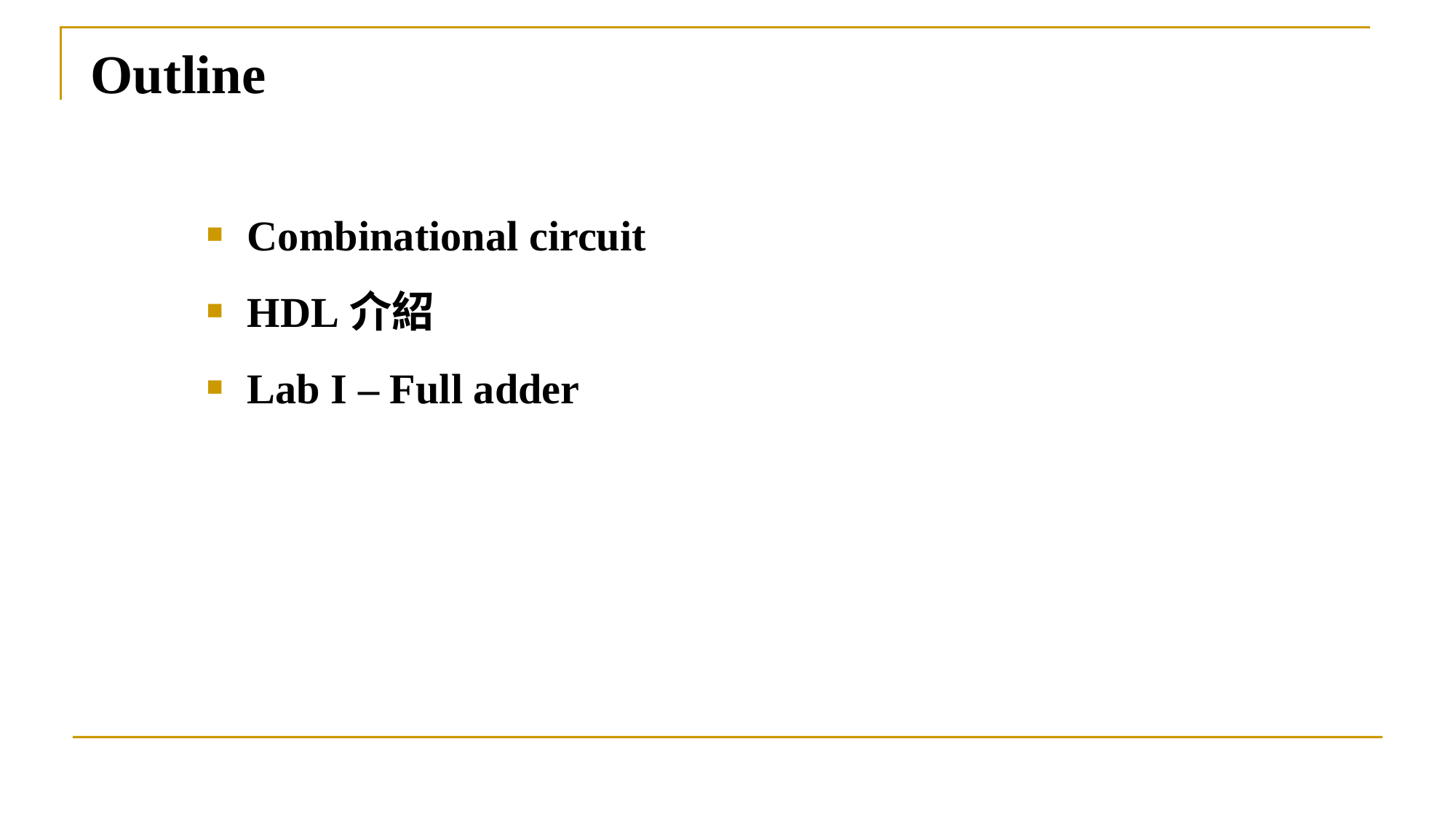

Outline
Combinational circuit
HDL介紹
Lab I – Full adder